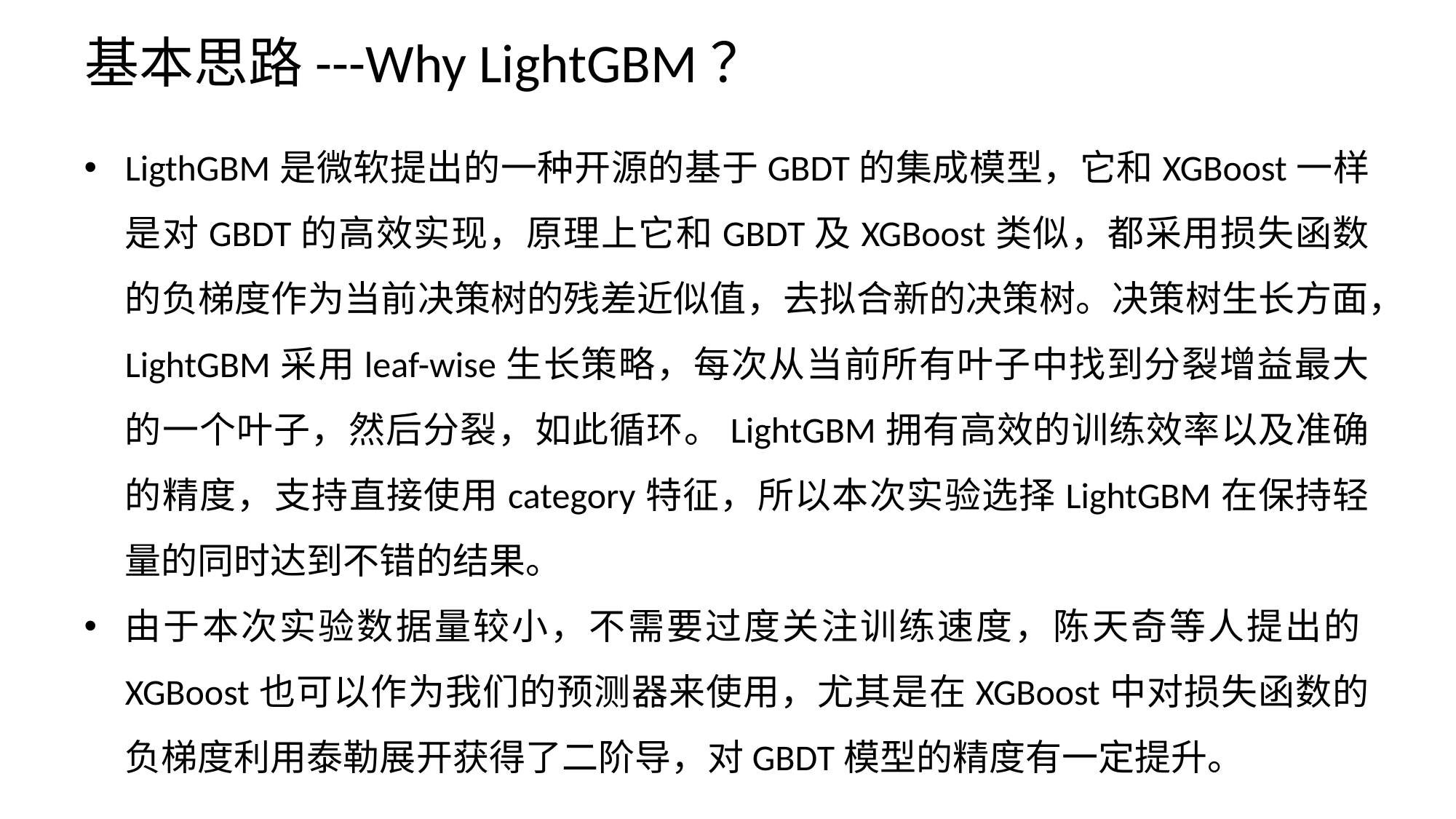

# 基本思路---Why LightGBM？
LigthGBM是微软提出的一种开源的基于GBDT的集成模型，它和XGBoost一样是对GBDT的高效实现，原理上它和GBDT及XGBoost类似，都采用损失函数的负梯度作为当前决策树的残差近似值，去拟合新的决策树。决策树生长方面，LightGBM采用leaf-wise生长策略，每次从当前所有叶子中找到分裂增益最大的一个叶子，然后分裂，如此循环。LightGBM拥有高效的训练效率以及准确的精度，支持直接使用category特征，所以本次实验选择LightGBM在保持轻量的同时达到不错的结果。
由于本次实验数据量较小，不需要过度关注训练速度，陈天奇等人提出的XGBoost也可以作为我们的预测器来使用，尤其是在XGBoost中对损失函数的负梯度利用泰勒展开获得了二阶导，对GBDT模型的精度有一定提升。